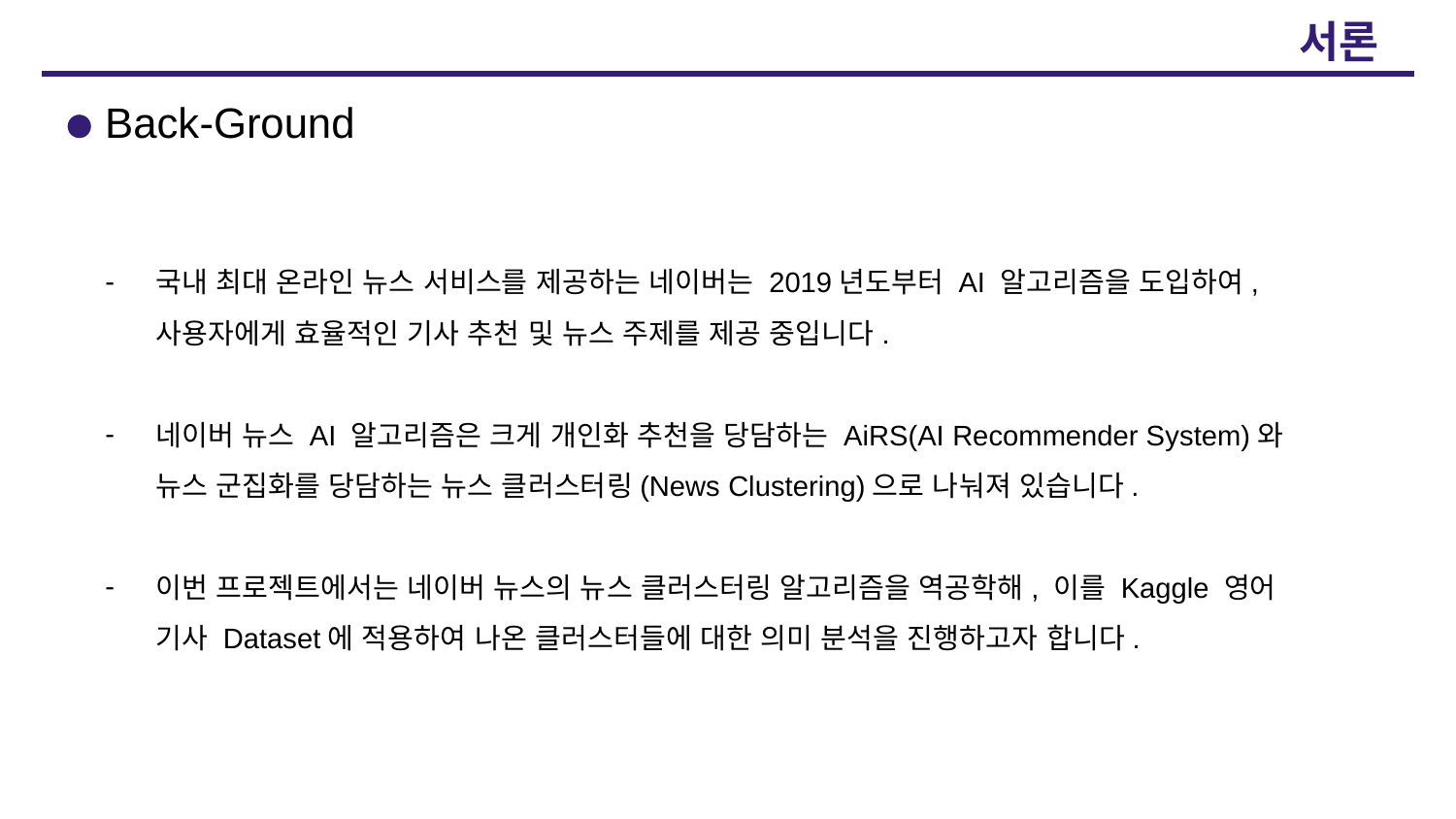

# 서론
Back-Ground

국내 최대 온라인 뉴스 서비스를 제공하는 네이버는 2019년도부터 AI 알고리즘을 도입하여, 사용자에게 효율적인 기사 추천 및 뉴스 주제를 제공 중입니다.

네이버 뉴스 AI 알고리즘은 크게 개인화 추천을 당담하는 AiRS(AI Recommender System)와 뉴스 군집화를 당담하는 뉴스 클러스터링(News Clustering)으로 나눠져 있습니다.

이번 프로젝트에서는 네이버 뉴스의 뉴스 클러스터링 알고리즘을 역공학해, 이를 Kaggle 영어 기사 Dataset에 적용하여 나온 클러스터들에 대한 의미 분석을 진행하고자 합니다.